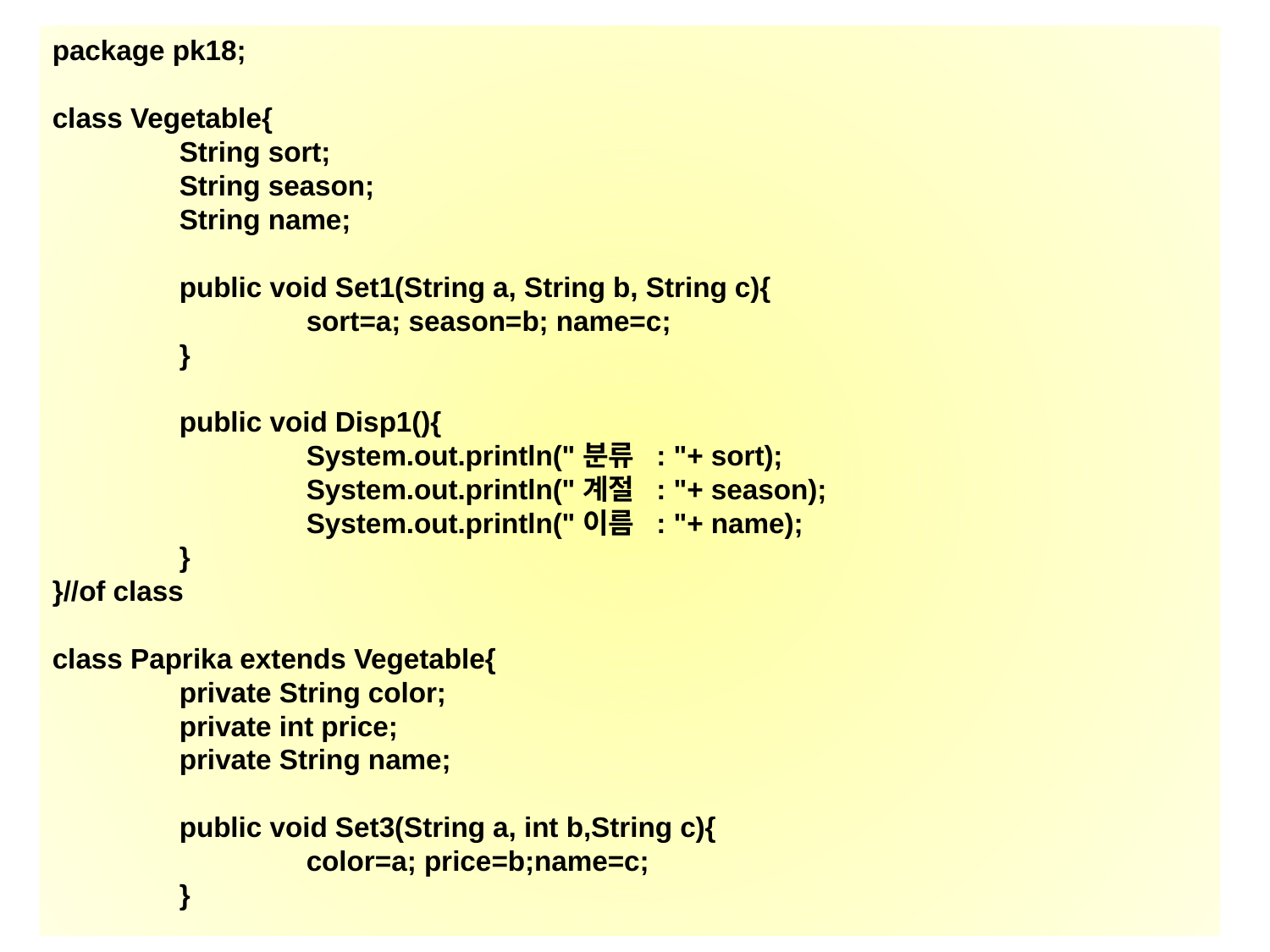

package pk18;

class Vegetable{
	String sort;
	String season;
	String name;

	public void Set1(String a, String b, String c){
		sort=a; season=b; name=c;
	}

	public void Disp1(){
		System.out.println("분류  : "+ sort);
		System.out.println("계절  : "+ season);
		System.out.println("이름  : "+ name);
	}
}//of class

class Paprika extends Vegetable{
	private String color;
	private int price;
	private String name;

	public void Set3(String a, int b,String c){
		color=a; price=b;name=c;
	}